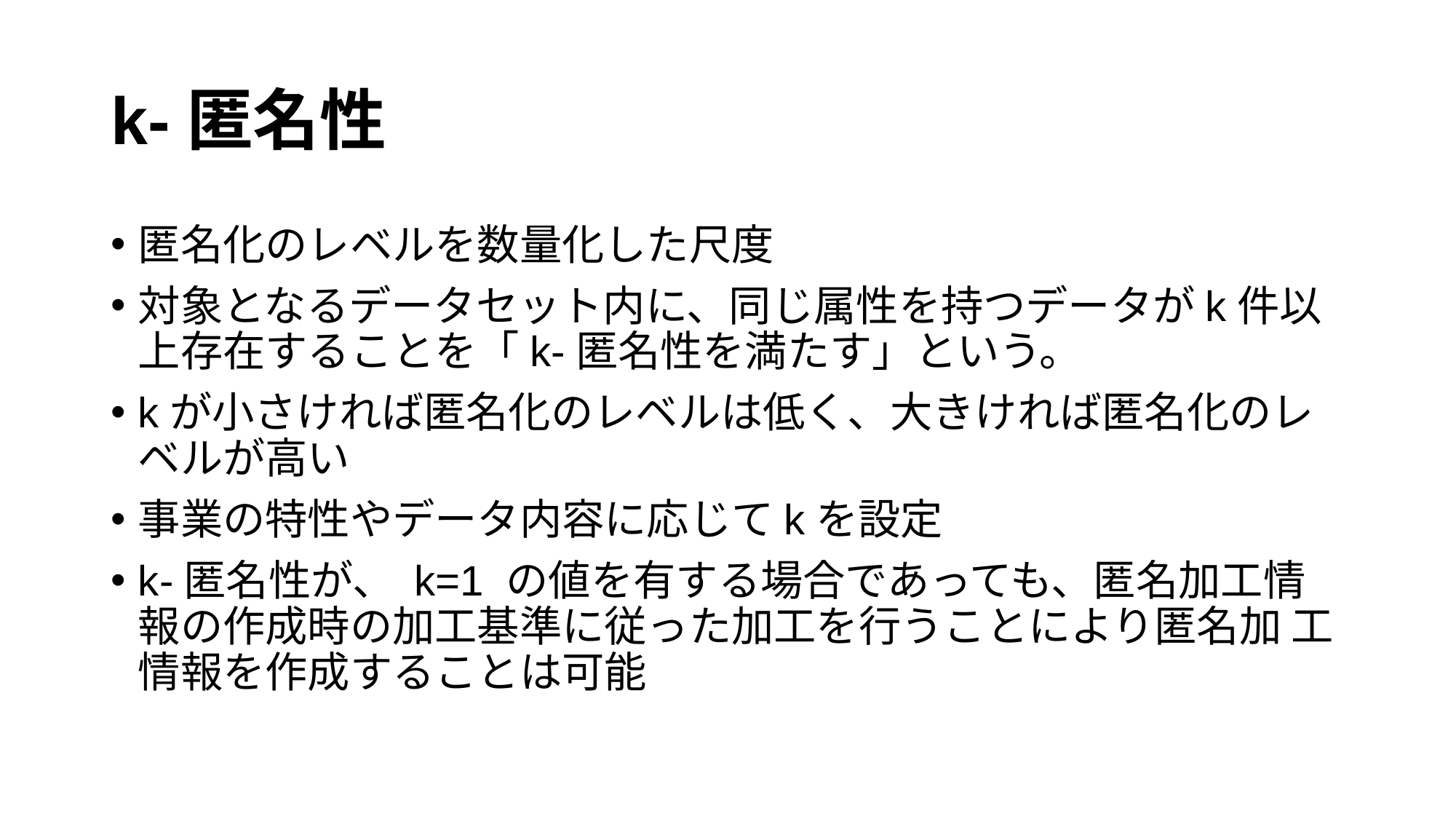

# k-匿名性
匿名化のレベルを数量化した尺度
対象となるデータセット内に、同じ属性を持つデータがk件以上存在することを「k-匿名性を満たす」という。
kが小さければ匿名化のレベルは低く、大きければ匿名化のレベルが高い
事業の特性やデータ内容に応じてkを設定
k-匿名性が、 k=1 の値を有する場合であっても、匿名加工情報の作成時の加工基準に従った加工を行うことにより匿名加 工情報を作成することは可能